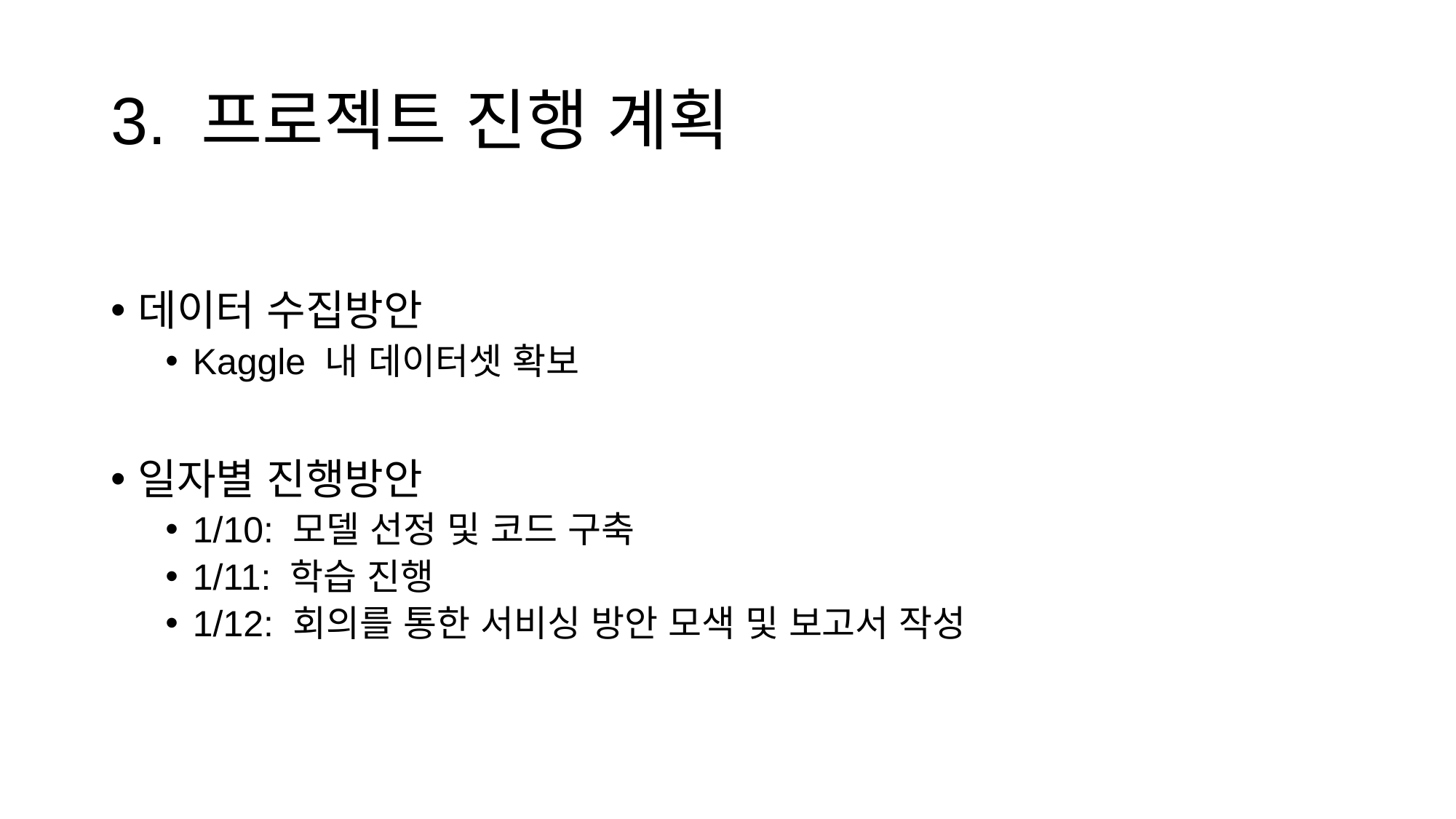

# 3. 프로젝트 진행 계획

데이터 수집방안
Kaggle 내 데이터셋 확보

일자별 진행방안
1/10: 모델 선정 및 코드 구축
1/11: 학습 진행
1/12: 회의를 통한 서비싱 방안 모색 및 보고서 작성